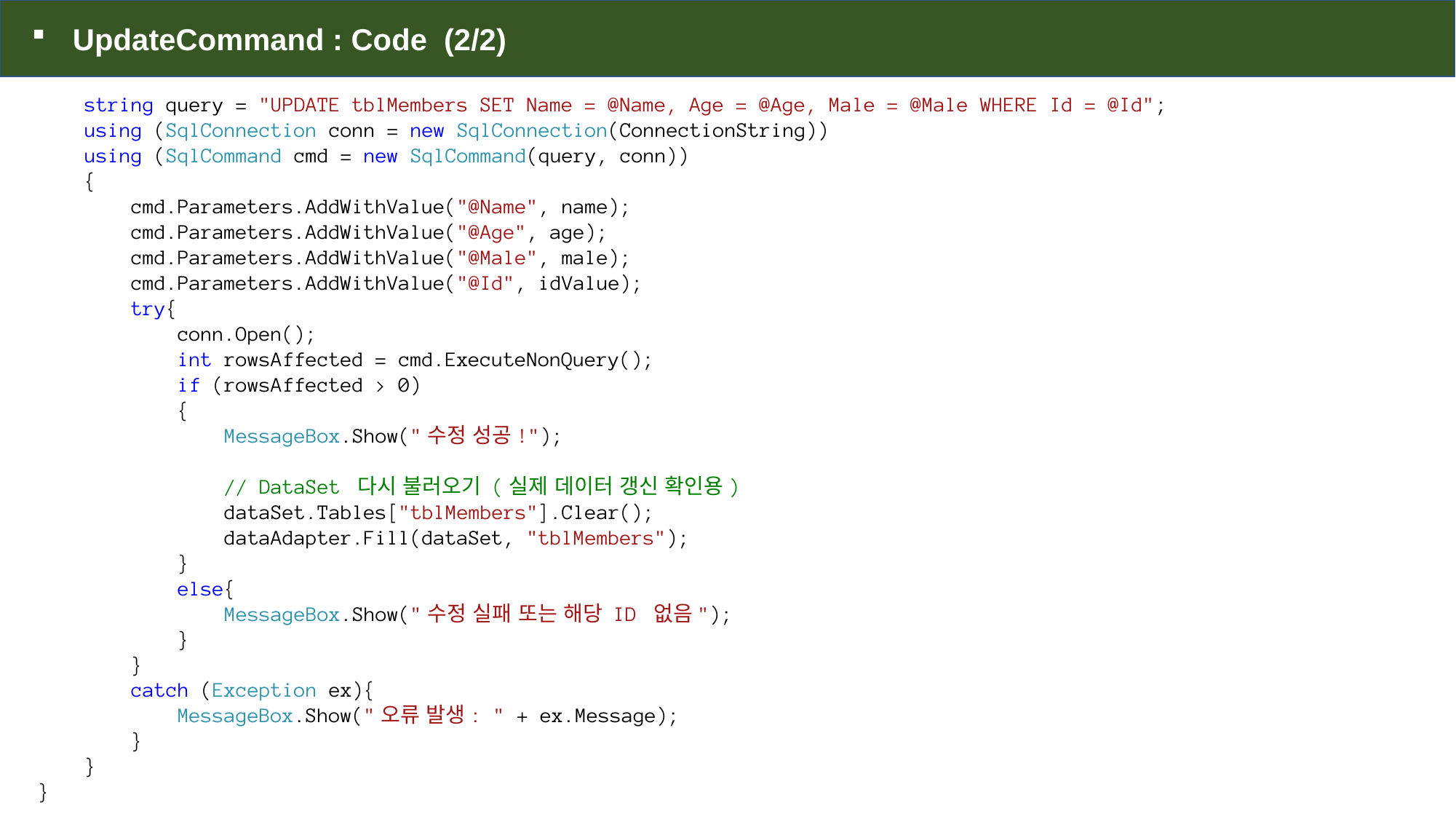

UpdateCommand : Code  (2/2)
    string query = "UPDATE tblMembers SET Name = @Name, Age = @Age, Male = @Male WHERE Id = @Id";
    using (SqlConnection conn = new SqlConnection(ConnectionString))
    using (SqlCommand cmd = new SqlCommand(query, conn))
    {
        cmd.Parameters.AddWithValue("@Name", name);
        cmd.Parameters.AddWithValue("@Age", age);
        cmd.Parameters.AddWithValue("@Male", male);
        cmd.Parameters.AddWithValue("@Id", idValue);
        try{
            conn.Open();
            int rowsAffected = cmd.ExecuteNonQuery();
            if (rowsAffected > 0)
            {
                MessageBox.Show("수정 성공!");

                // DataSet 다시 불러오기 (실제 데이터 갱신 확인용)
                dataSet.Tables["tblMembers"].Clear();
                dataAdapter.Fill(dataSet, "tblMembers");
            }
            else{
                MessageBox.Show("수정 실패 또는 해당 ID 없음");
            }
        }
        catch (Exception ex){
            MessageBox.Show("오류 발생: " + ex.Message);
        }
    }
}